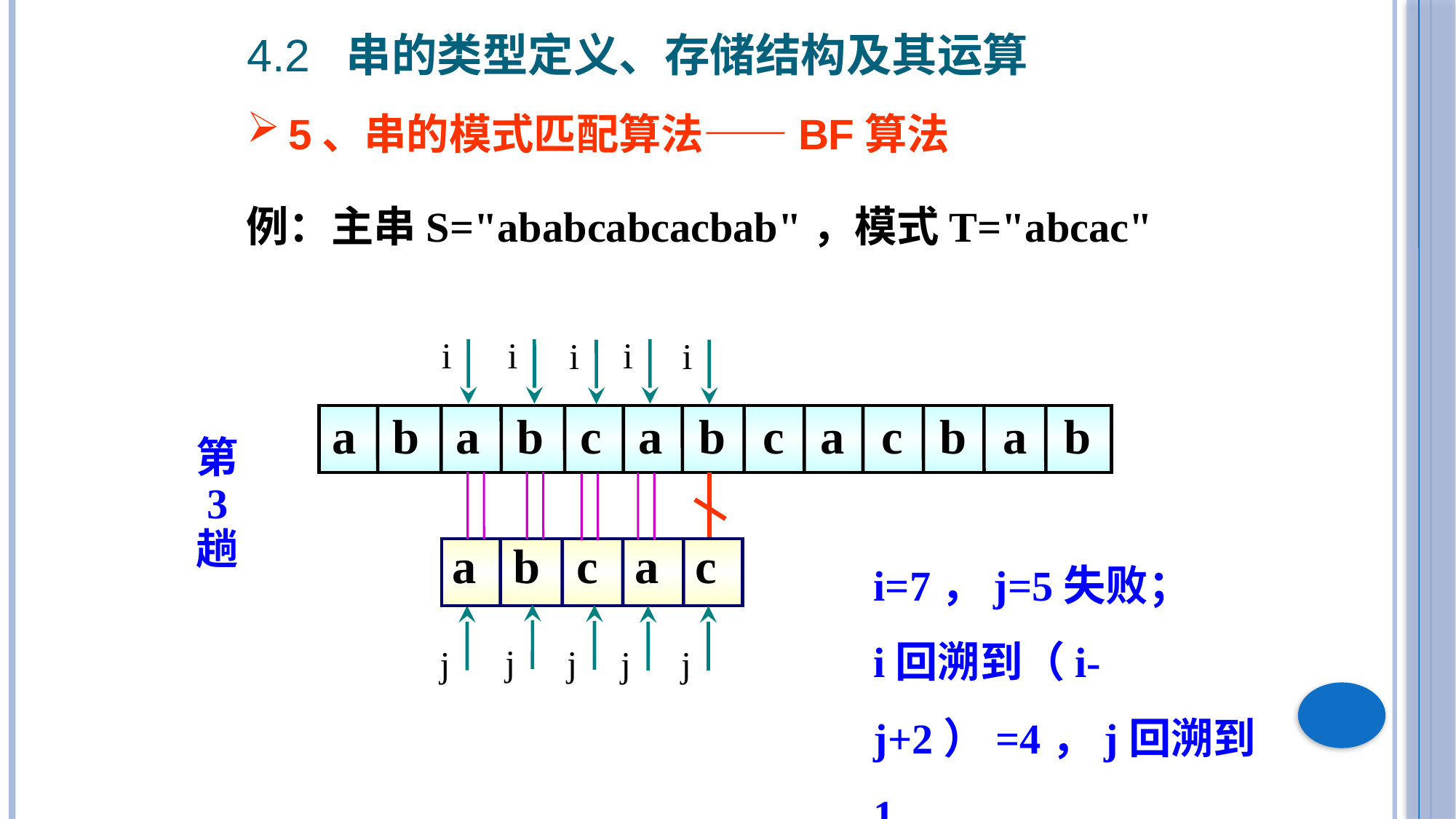

4.2  串的类型定义、存储结构及其运算
5、串的模式匹配算法——BF算法

例：主串S="ababcabcacbab"，模式T="abcac"
i

i

i

i

i

a   b   a   b   c   a   b   c   a   c   b   a   b

第
 3
趟

i=7，j=5失败；
i回溯到（i-j+2）=4，j回溯到1

a   b   c   a   c

j

j

j

j

j